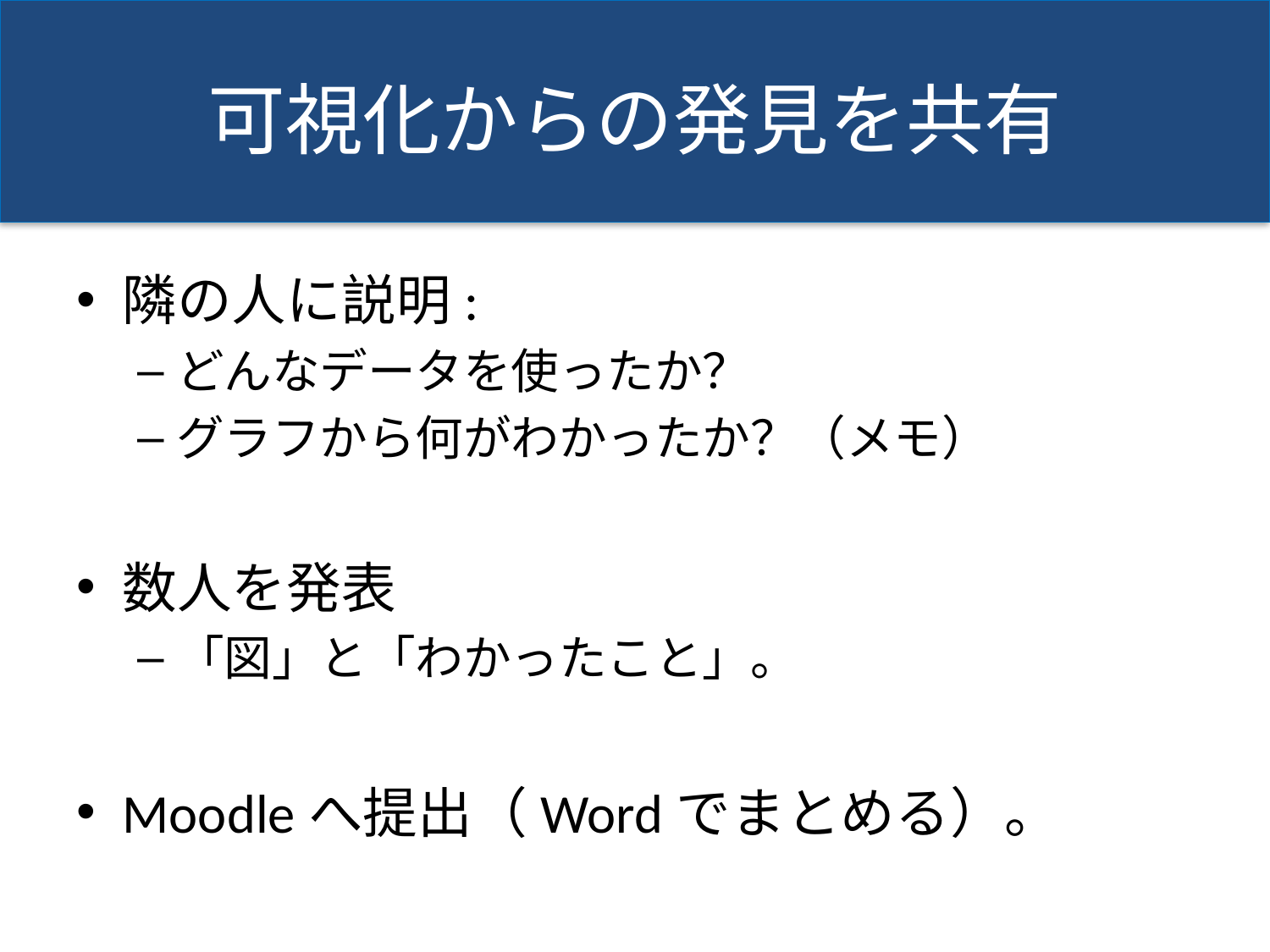

# 可視化からの発見を共有
隣の人に説明:
どんなデータを使ったか？
グラフから何がわかったか？（メモ）

数人を発表
「図」と「わかったこと」。

Moodleへ提出（Wordでまとめる）。